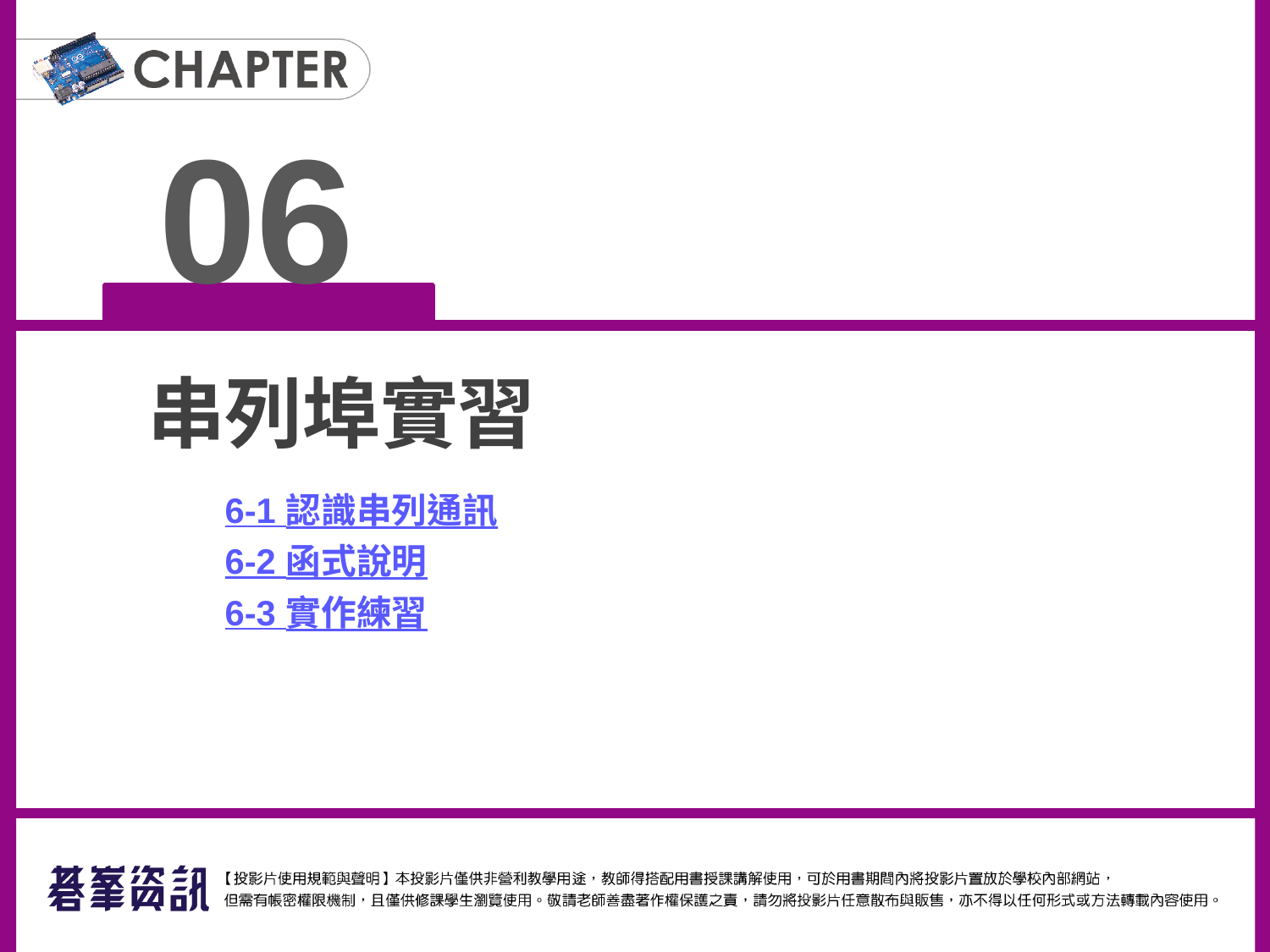

06
串列埠實習
6-1 認識串列通訊
6-2 函式說明
6-3 實作練習